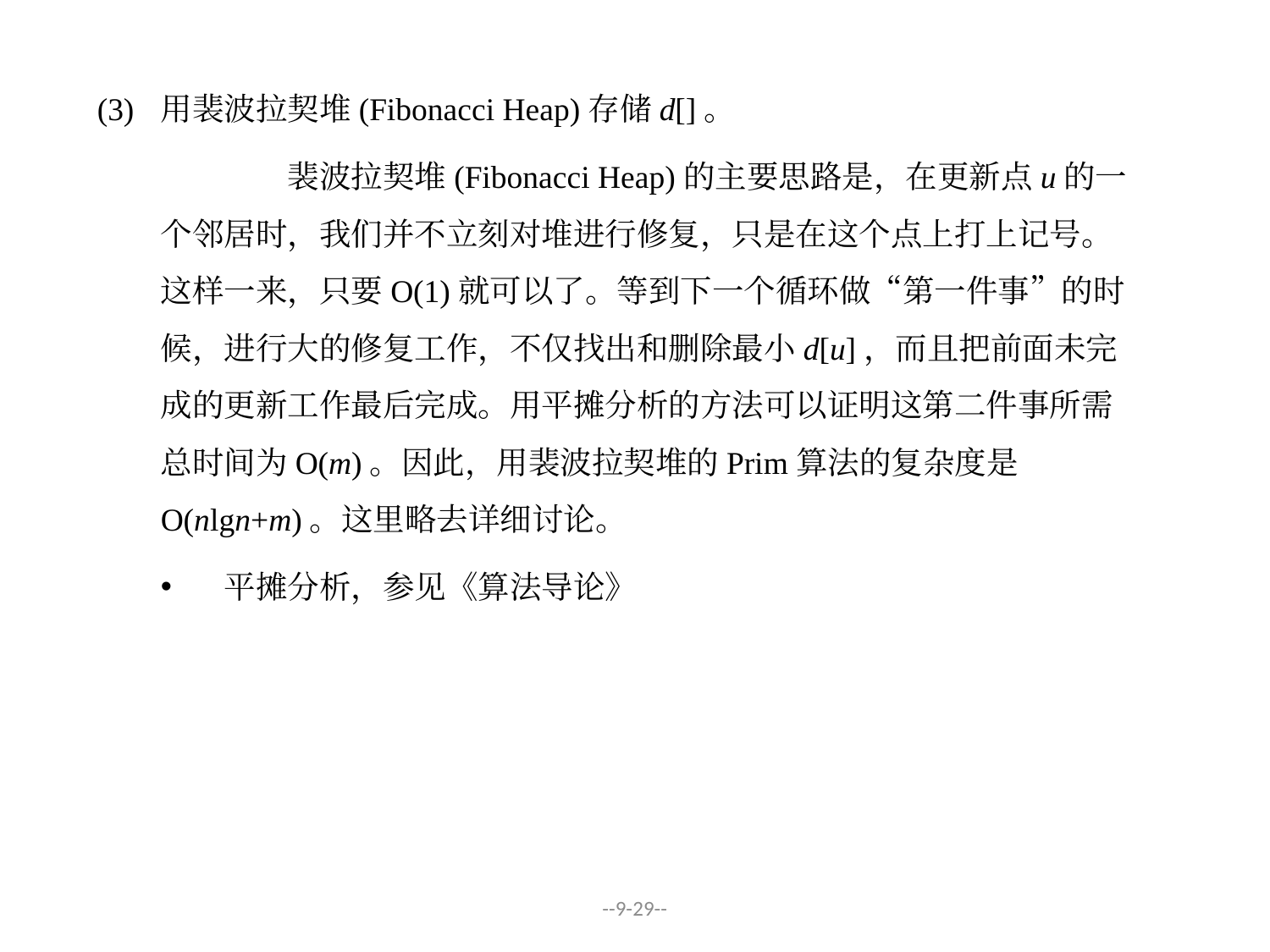

(3)	用裴波拉契堆(Fibonacci Heap)存储d[]。
		裴波拉契堆(Fibonacci Heap)的主要思路是，在更新点u的一个邻居时，我们并不立刻对堆进行修复，只是在这个点上打上记号。这样一来，只要O(1)就可以了。等到下一个循环做“第一件事”的时候，进行大的修复工作，不仅找出和删除最小d[u]，而且把前面未完成的更新工作最后完成。用平摊分析的方法可以证明这第二件事所需总时间为O(m)。因此，用裴波拉契堆的Prim算法的复杂度是O(nlgn+m)。这里略去详细讨论。
平摊分析，参见《算法导论》
--9-29--